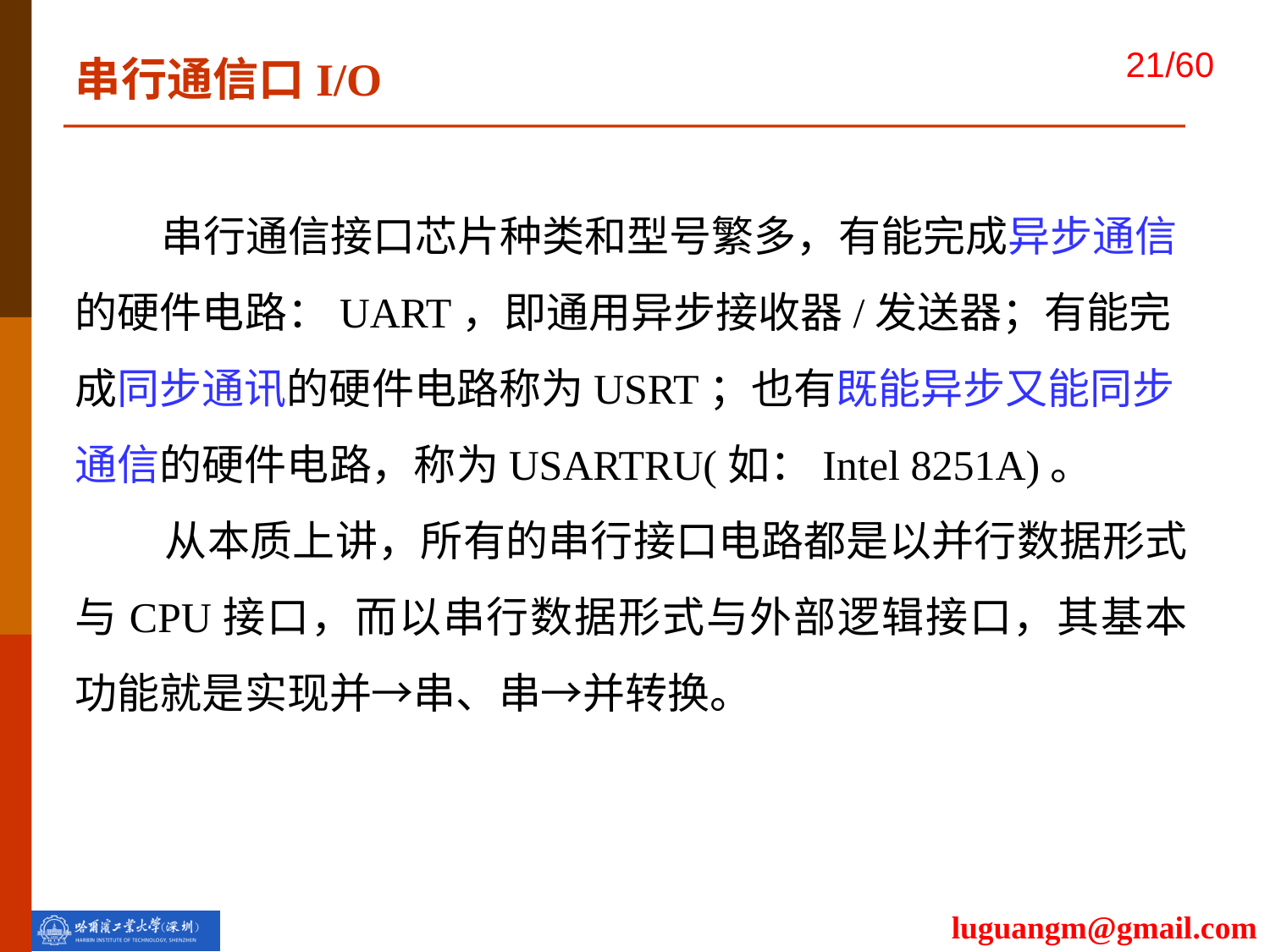

串行通信口I/O

        串行通信接口芯片种类和型号繁多，有能完成异步通信的硬件电路：UART，即通用异步接收器/发送器；有能完成同步通讯的硬件电路称为USRT；也有既能异步又能同步通信的硬件电路，称为USARTRU(如：Intel 8251A)。
        从本质上讲，所有的串行接口电路都是以并行数据形式与CPU接口，而以串行数据形式与外部逻辑接口，其基本功能就是实现并→串、串→并转换。